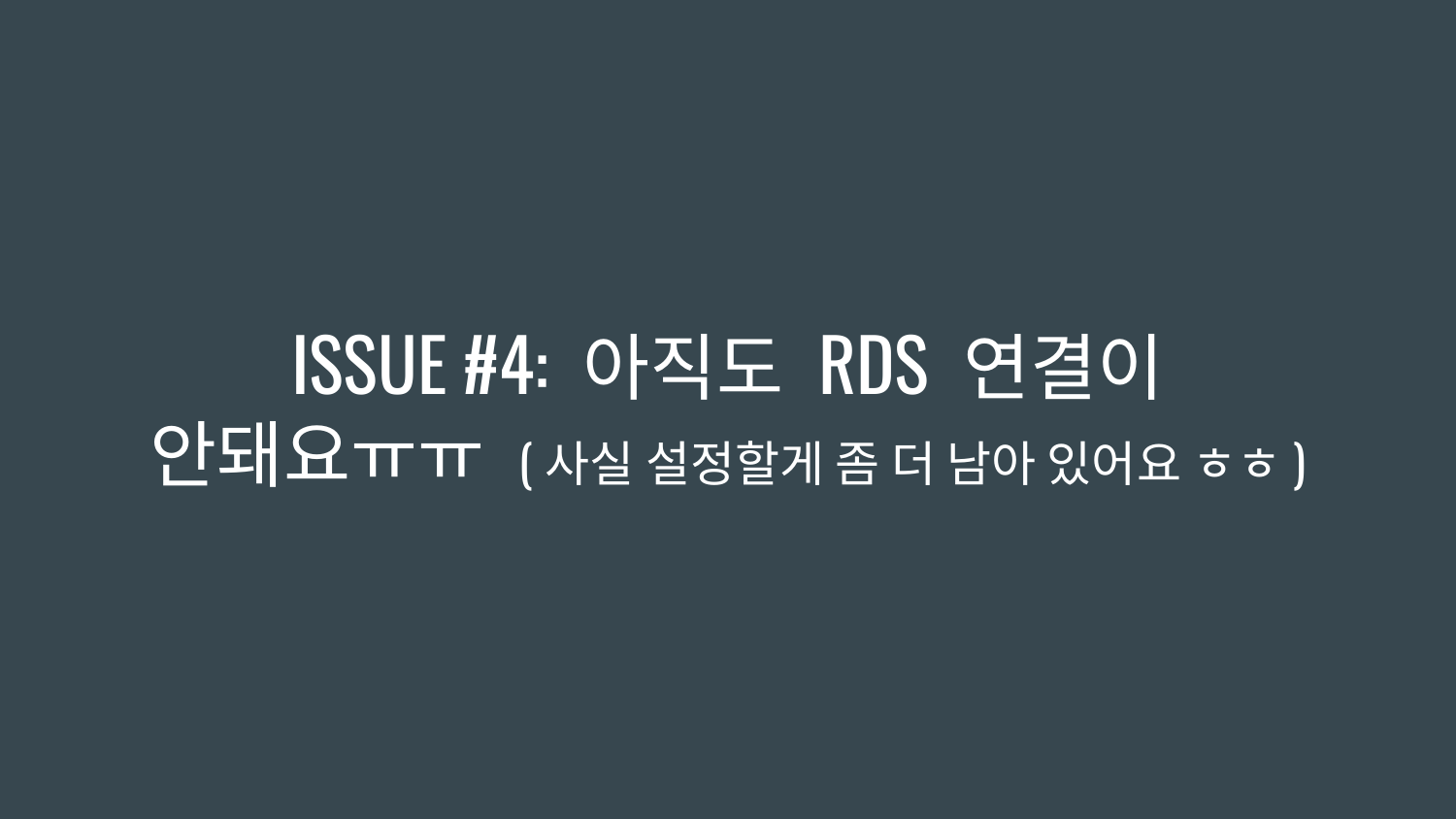

# ISSUE #4: 아직도 RDS 연결이 안돼요ㅠㅠ (사실 설정할게 좀 더 남아 있어요 ㅎㅎ)